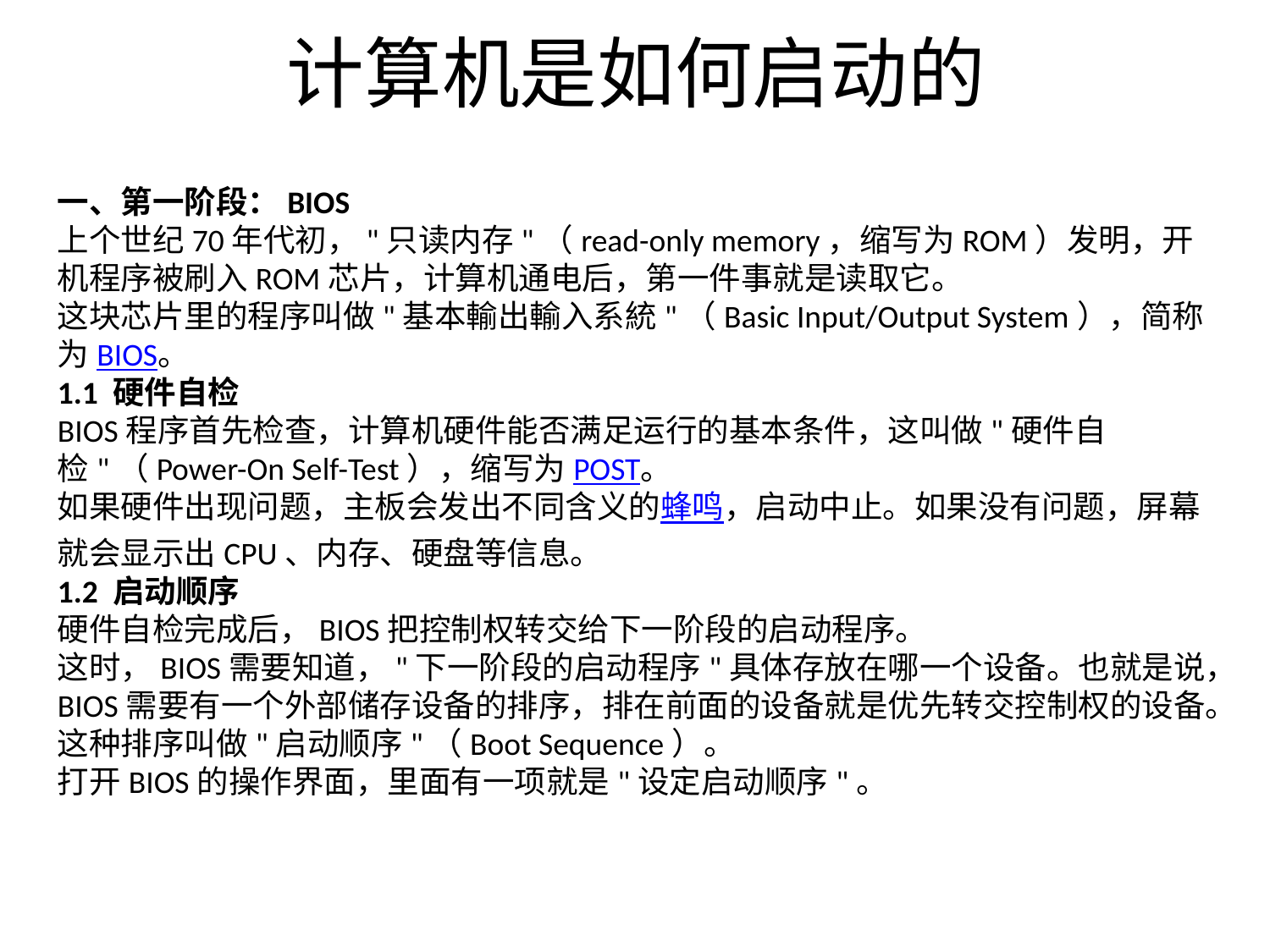

# 计算机是如何启动的
一、第一阶段：BIOS
上个世纪70年代初，"只读内存"（read-only memory，缩写为ROM）发明，开机程序被刷入ROM芯片，计算机通电后，第一件事就是读取它。
这块芯片里的程序叫做"基本輸出輸入系統"（Basic Input/Output System），简称为BIOS。
1.1 硬件自检
BIOS程序首先检查，计算机硬件能否满足运行的基本条件，这叫做"硬件自检"（Power-On Self-Test），缩写为POST。
如果硬件出现问题，主板会发出不同含义的蜂鸣，启动中止。如果没有问题，屏幕就会显示出CPU、内存、硬盘等信息。
1.2 启动顺序
硬件自检完成后，BIOS把控制权转交给下一阶段的启动程序。
这时，BIOS需要知道，"下一阶段的启动程序"具体存放在哪一个设备。也就是说，BIOS需要有一个外部储存设备的排序，排在前面的设备就是优先转交控制权的设备。这种排序叫做"启动顺序"（Boot Sequence）。
打开BIOS的操作界面，里面有一项就是"设定启动顺序"。